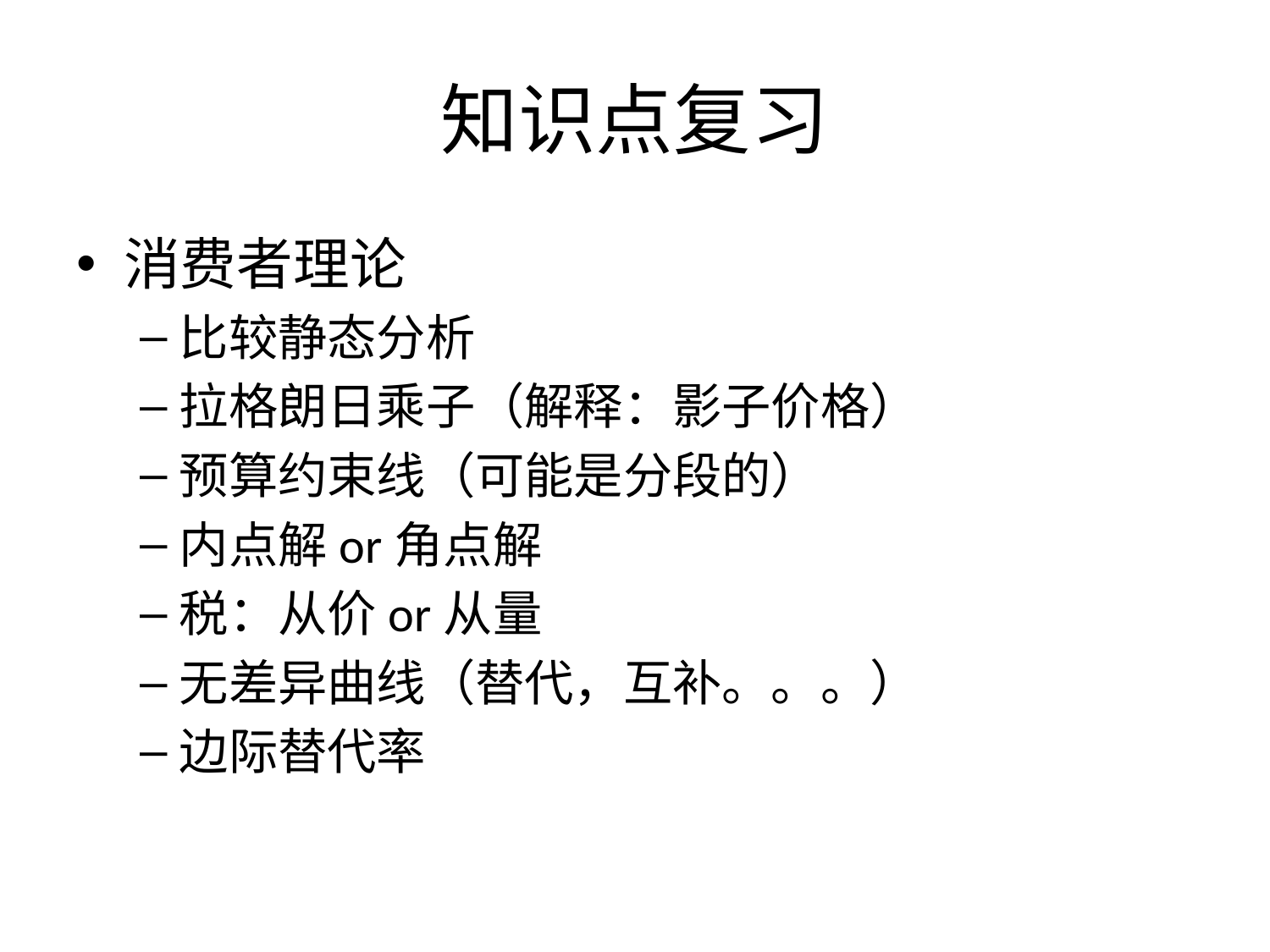

# 知识点复习
消费者理论
比较静态分析
拉格朗日乘子（解释：影子价格）
预算约束线（可能是分段的）
内点解or角点解
税：从价or从量
无差异曲线（替代，互补。。。）
边际替代率